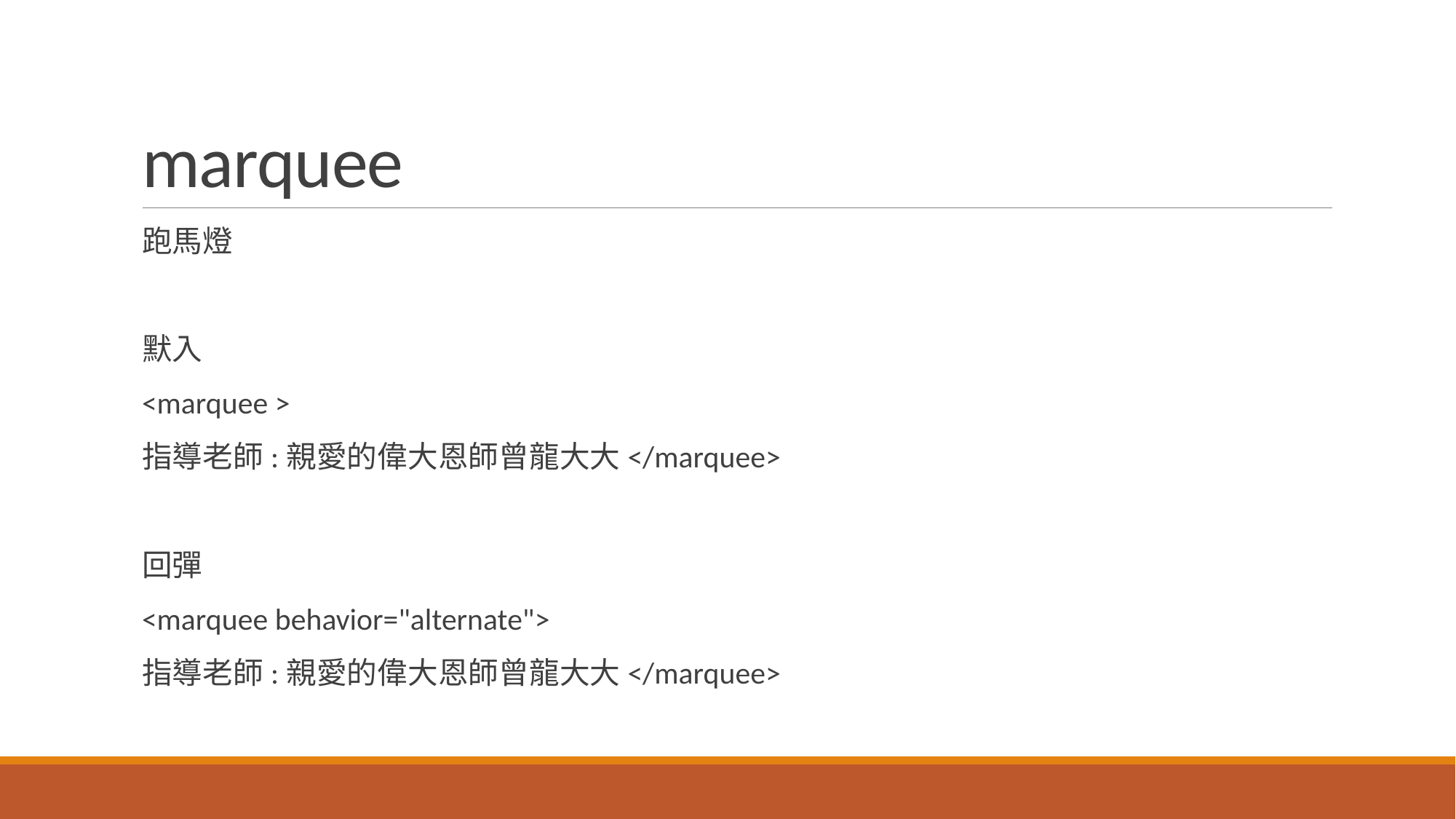

# marquee
跑馬燈

默入
<marquee >
指導老師:親愛的偉大恩師曾龍大大</marquee>

回彈
<marquee behavior="alternate">
指導老師:親愛的偉大恩師曾龍大大</marquee>